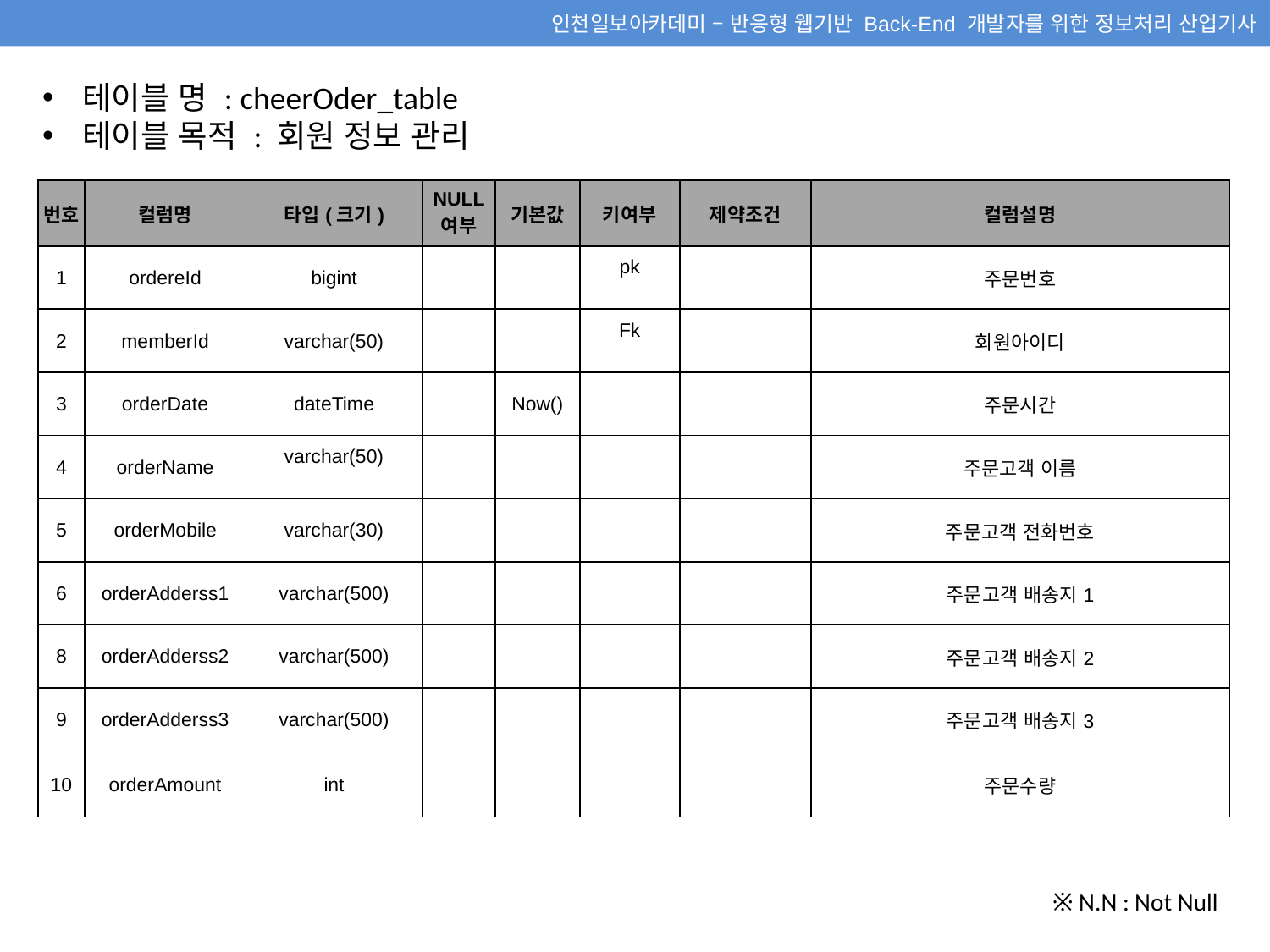

테이블 명 : cheerOder_table
테이블 목적 : 회원 정보 관리
| 번호 | 컬럼명 | 타입(크기) | NULL 여부 | 기본값 | 키여부 | 제약조건 | 컬럼설명 |
| --- | --- | --- | --- | --- | --- | --- | --- |
| 1 | ordereId | bigint |  |  | pk |  | 주문번호 |
| 2 | memberId | varchar(50) |  |  | Fk |  | 회원아이디 |
| 3 | orderDate | dateTime |  | Now() |  |  | 주문시간 |
| 4 | orderName | varchar(50) |  |  |  |  | 주문고객 이름 |
| 5 | orderMobile | varchar(30) |  |  |  |  | 주문고객 전화번호 |
| 6 | orderAdderss1 | varchar(500) |  |  |  |  | 주문고객 배송지1 |
| 8 | orderAdderss2 | varchar(500) |  |  |  |  | 주문고객 배송지2 |
| 9 | orderAdderss3 | varchar(500) |  |  |  |  | 주문고객 배송지3 |
| 10 | orderAmount | int |  |  |  |  | 주문수량 |
※ N.N : Not Null